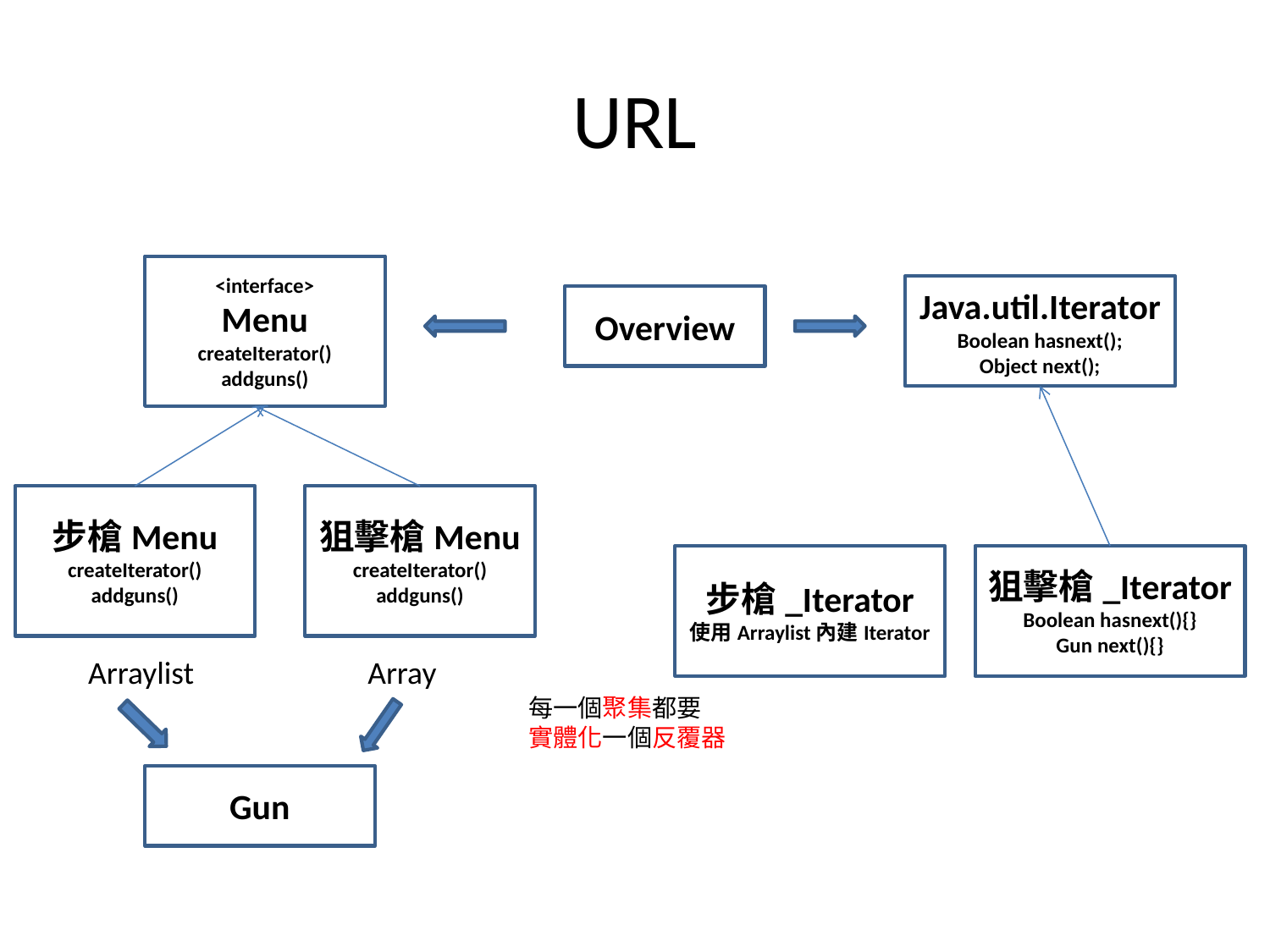

# URL
<interface>
Menu
createIterator()
addguns()
Java.util.Iterator
Boolean hasnext();
Object next();
Overview

步槍Menu
createIterator()
addguns()
狙擊槍Menu
createIterator()
addguns()
步槍_Iterator
使用Arraylist內建Iterator
狙擊槍_Iterator
Boolean hasnext(){}
Gun next(){}
Arraylist
Array
每一個聚集都要
實體化一個反覆器

Gun